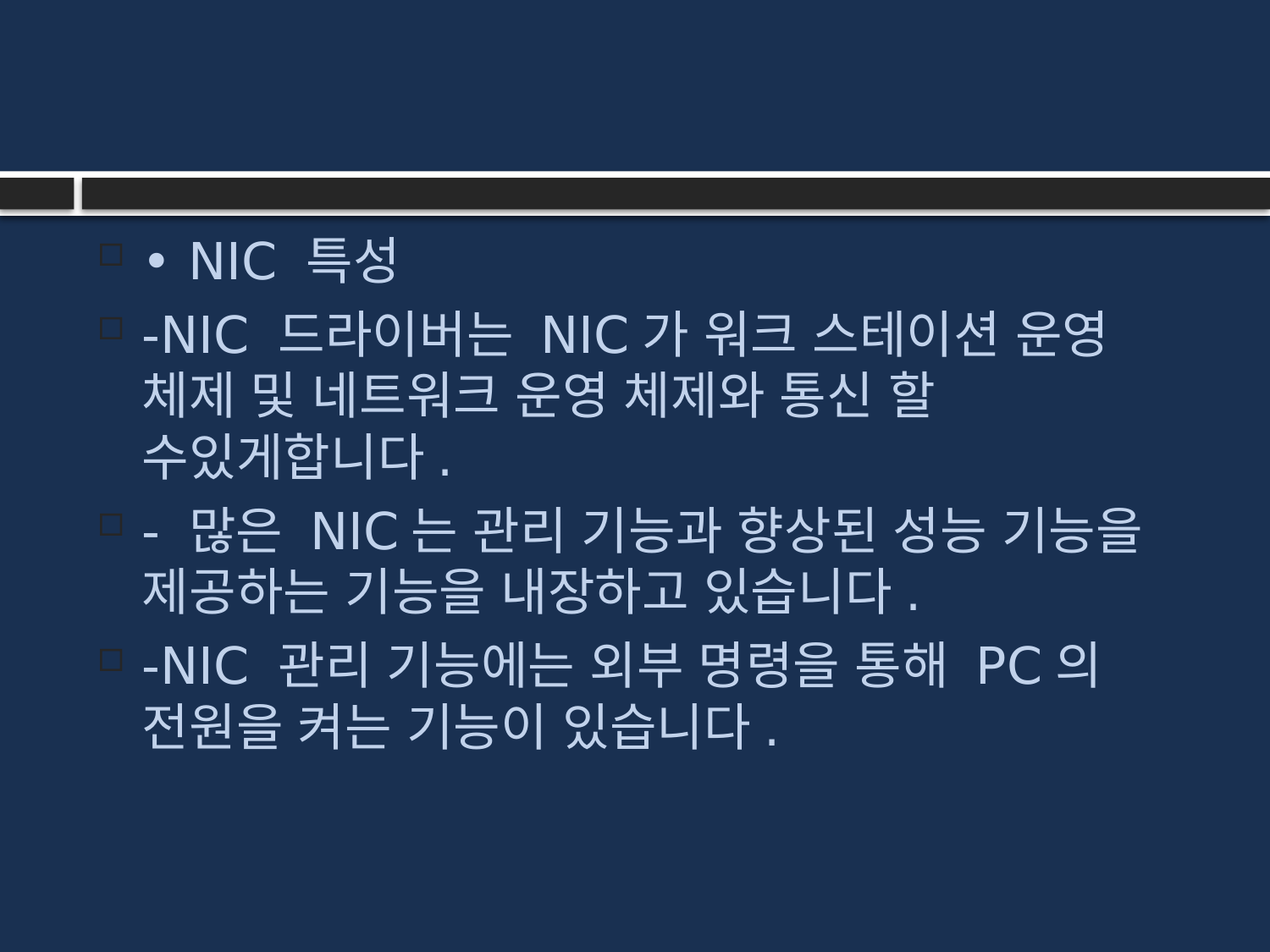

#
• NIC 특성
-NIC 드라이버는 NIC가 워크 스테이션 운영 체제 및 네트워크 운영 체제와 통신 할 수있게합니다.
- 많은 NIC는 관리 기능과 향상된 성능 기능을 제공하는 기능을 내장하고 있습니다.
-NIC 관리 기능에는 외부 명령을 통해 PC의 전원을 켜는 기능이 있습니다.